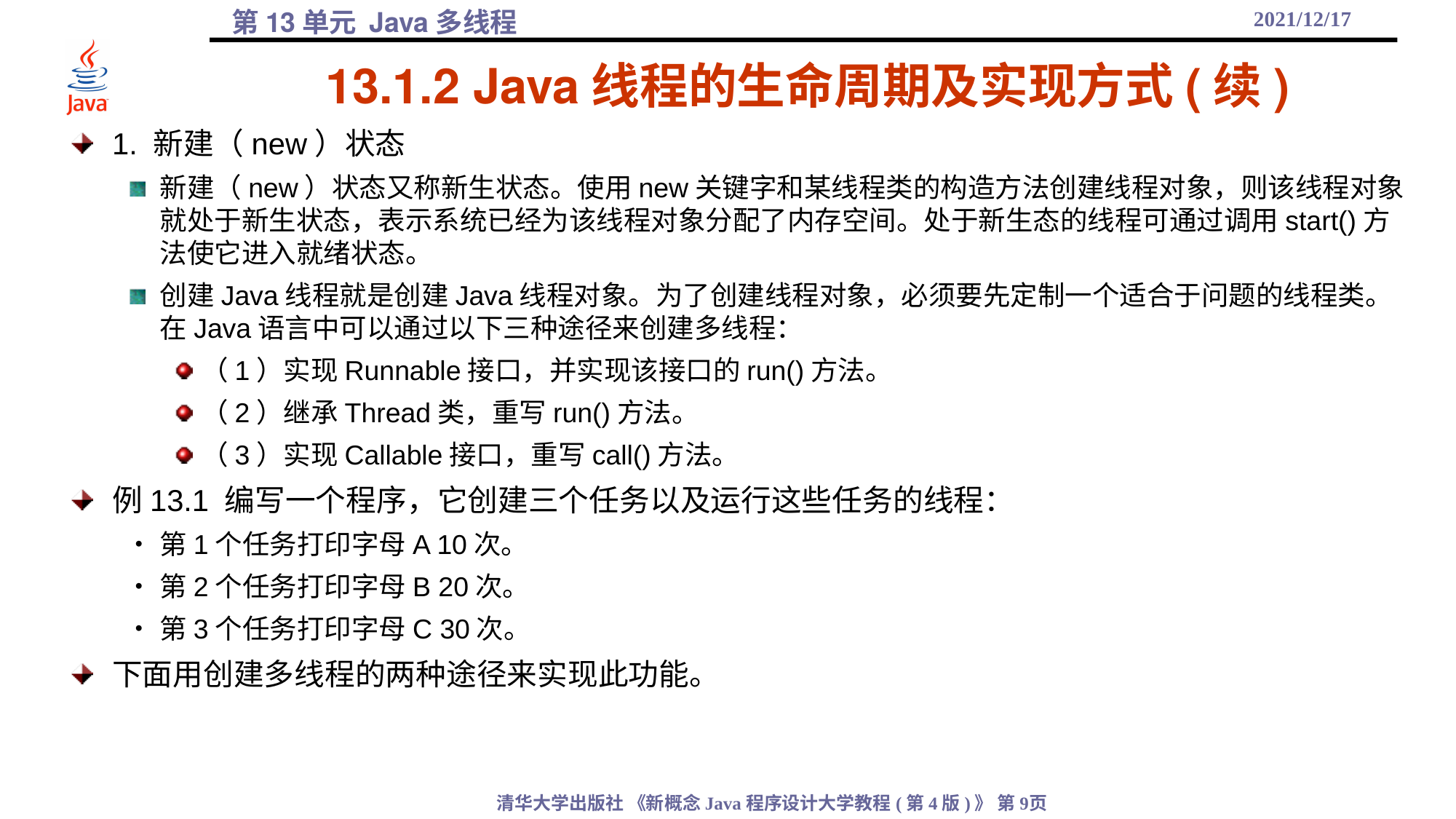

2021/12/17
# 13.1.2 Java线程的生命周期及实现方式(续)
1. 新建（new）状态
新建（new）状态又称新生状态。使用new关键字和某线程类的构造方法创建线程对象，则该线程对象就处于新生状态，表示系统已经为该线程对象分配了内存空间。处于新生态的线程可通过调用start()方法使它进入就绪状态。
创建Java线程就是创建Java线程对象。为了创建线程对象，必须要先定制一个适合于问题的线程类。在Java语言中可以通过以下三种途径来创建多线程：
（1）实现Runnable接口，并实现该接口的run()方法。
（2）继承Thread类，重写run()方法。
（3）实现Callable接口，重写call()方法。
例13.1 编写一个程序，它创建三个任务以及运行这些任务的线程：
•第1个任务打印字母A 10次。
•第2个任务打印字母B 20次。
•第3个任务打印字母C 30次。
下面用创建多线程的两种途径来实现此功能。